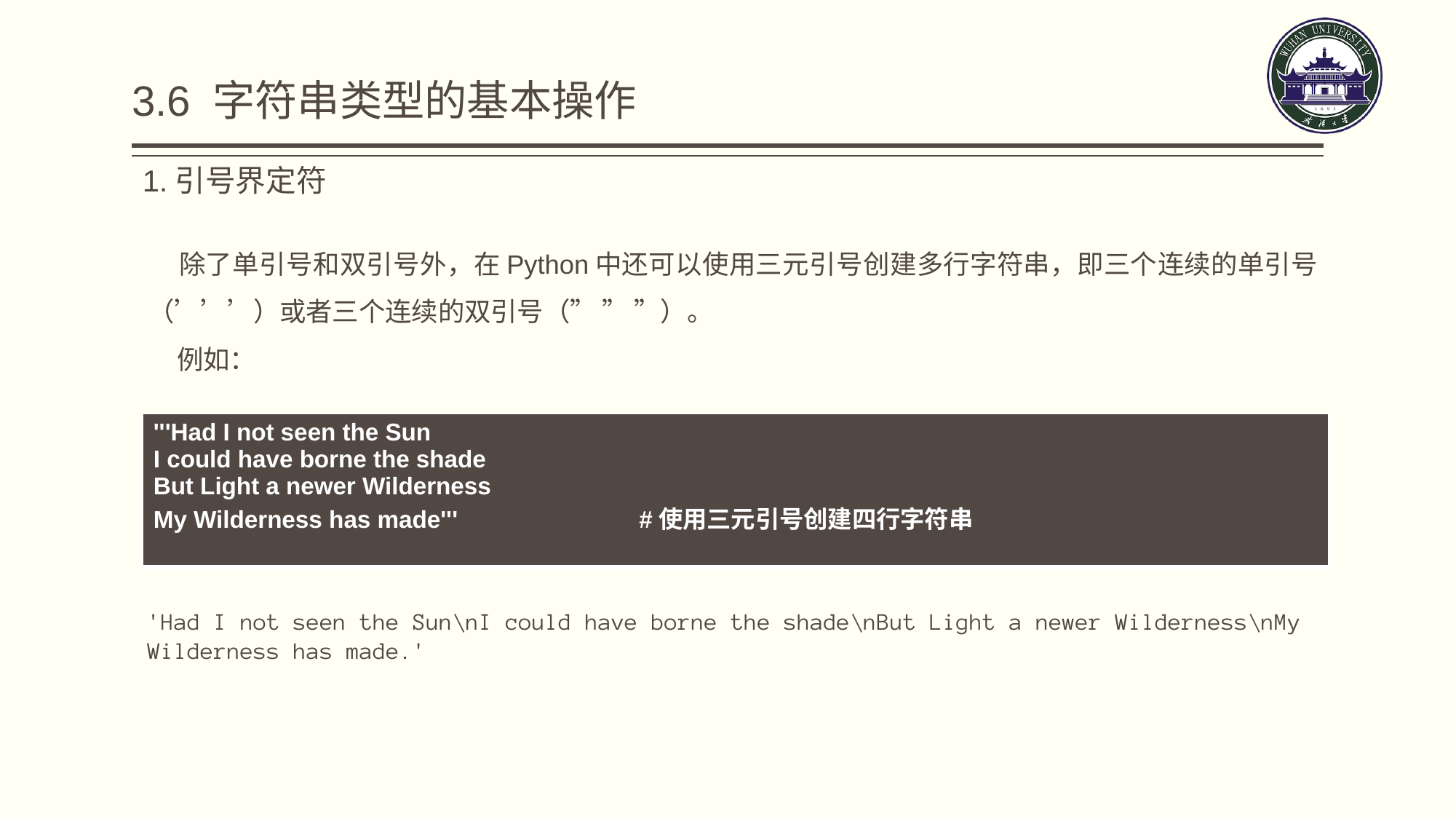

3.6 字符串类型的基本操作
1.引号界定符
    除了单引号和双引号外，在Python中还可以使用三元引号创建多行字符串，即三个连续的单引号（’’’）或者三个连续的双引号（” ” ”）。
    例如：

| '''Had I not seen the Sun I could have borne the shade But Light a newer Wilderness My Wilderness has made''' #使用三元引号创建四行字符串 |
| --- |
'Had I not seen the Sun\nI could have borne the shade\nBut Light a newer Wilderness\nMy Wilderness has made.'